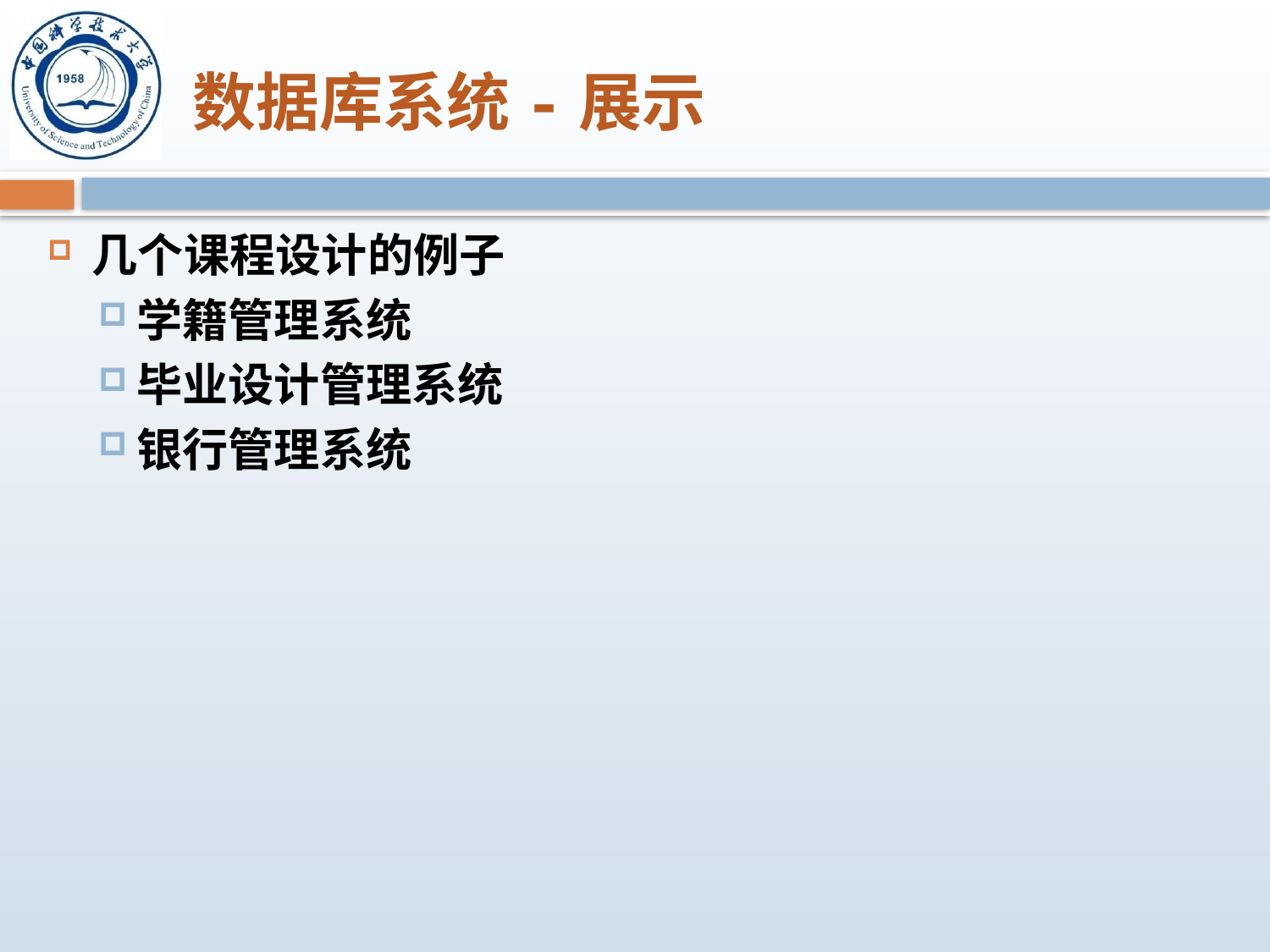

# 数据库系统-展示
几个课程设计的例子
学籍管理系统
毕业设计管理系统
银行管理系统